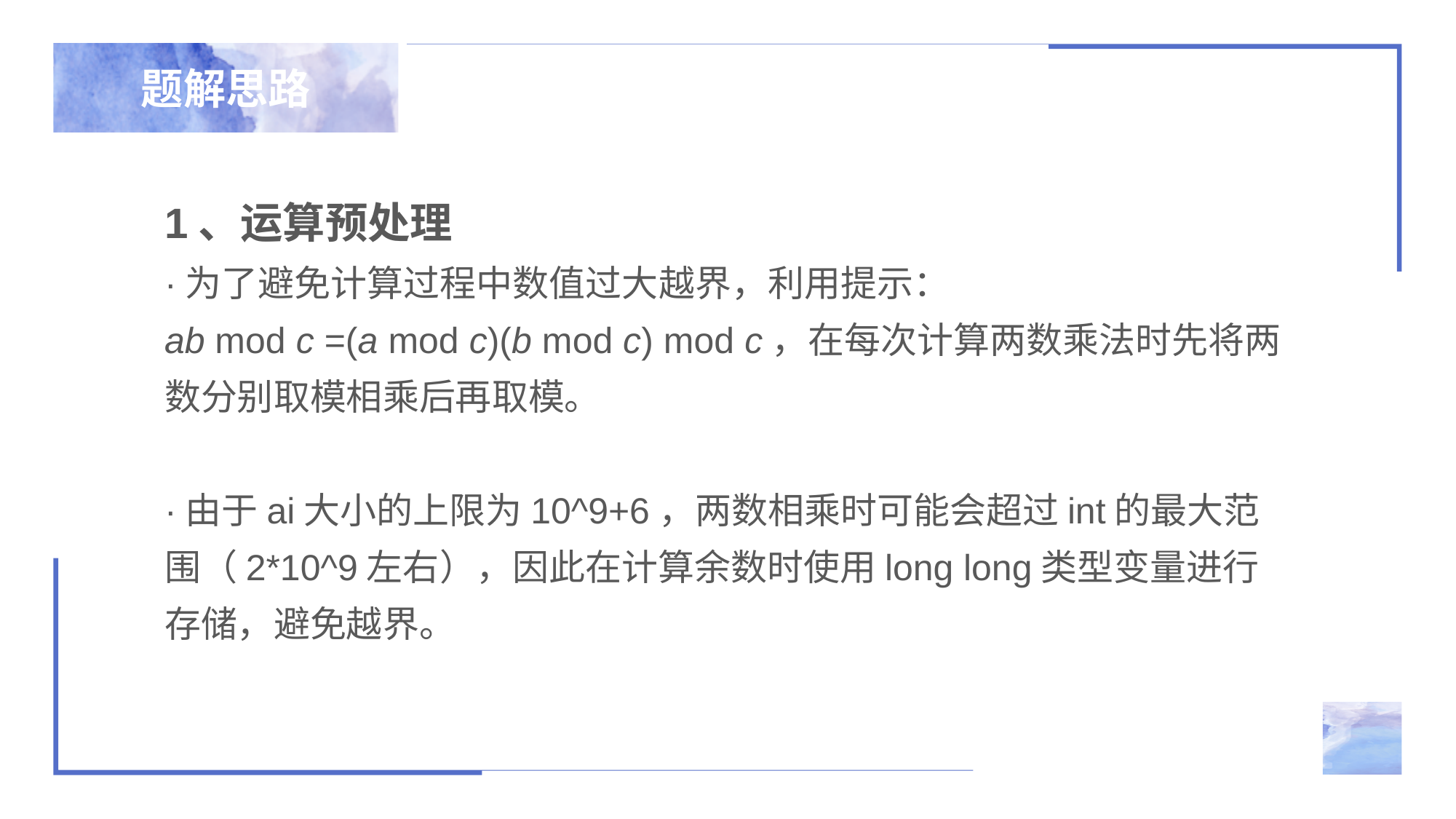

题解思路

1、运算预处理
·为了避免计算过程中数值过大越界，利用提示：
ab mod c =(a mod c)(b mod c) mod c，在每次计算两数乘法时先将两数分别取模相乘后再取模。

·由于ai大小的上限为10^9+6，两数相乘时可能会超过int的最大范围（2*10^9左右），因此在计算余数时使用long long类型变量进行存储，避免越界。